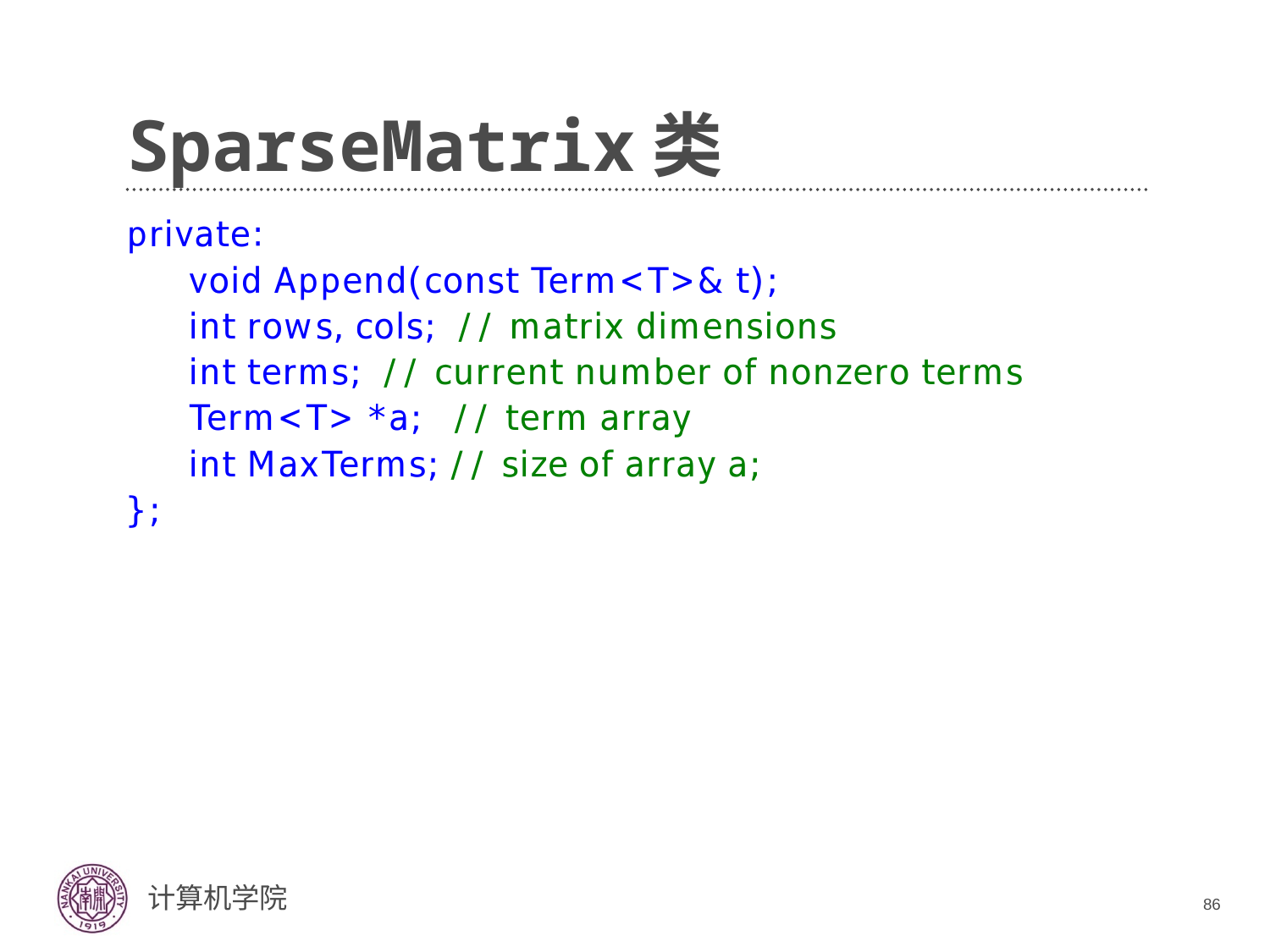

# SparseMatrix类
private:
      void Append(const Term<T>& t);
      int rows, cols;  // matrix dimensions
      int terms;  // current number of nonzero terms
      Term<T> *a;   // term array
      int MaxTerms; // size of array a;
};
86